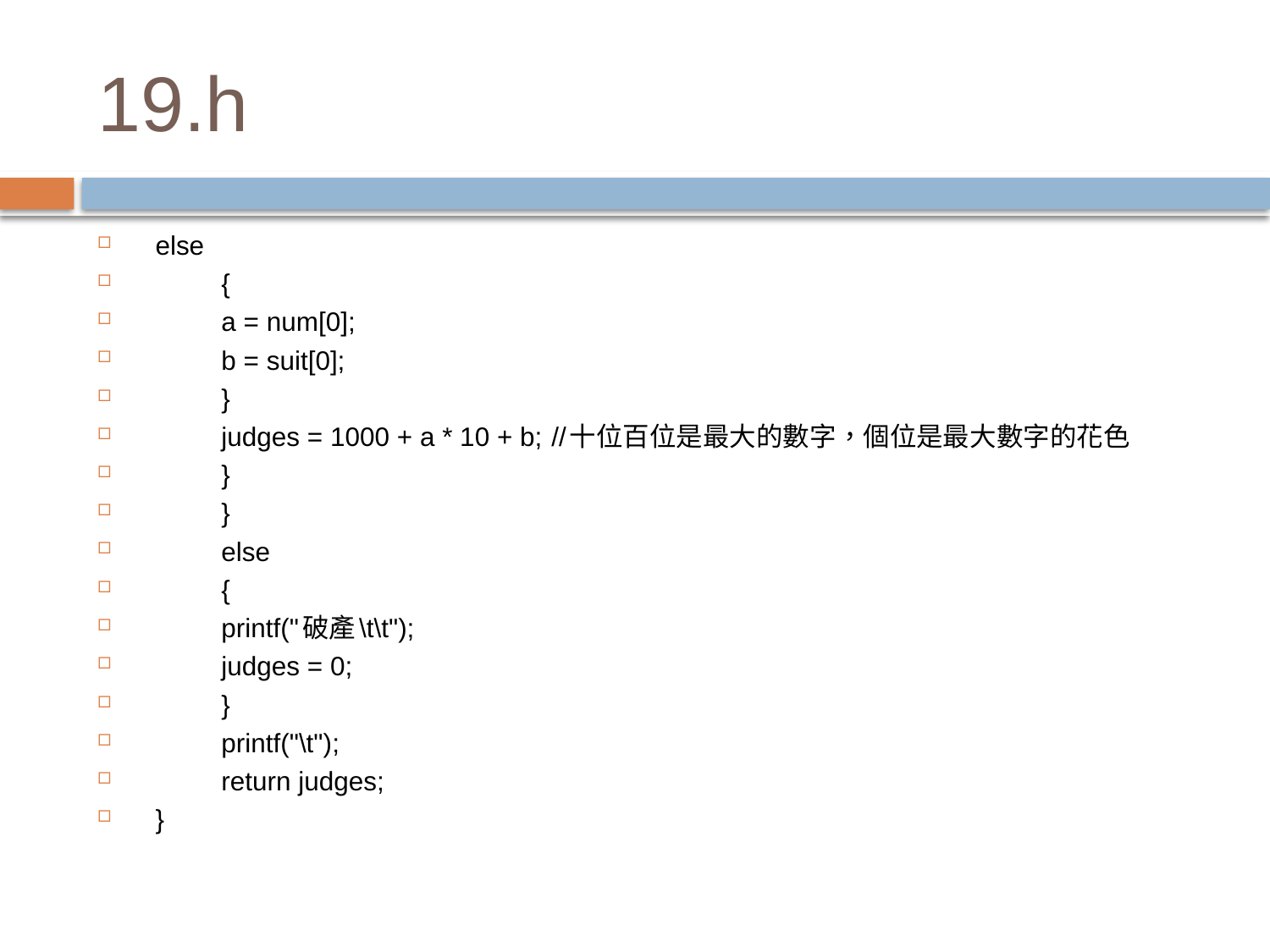

# 19.h
else
			{
				a = num[0];
				b = suit[0];
			}
			judges = 1000 + a * 10 + b;								//十位百位是最大的數字，個位是最大數字的花色
		}
	}
	else
	{
		printf("破產\t\t");
		judges = 0;
	}
	printf("\t");
	return judges;
}